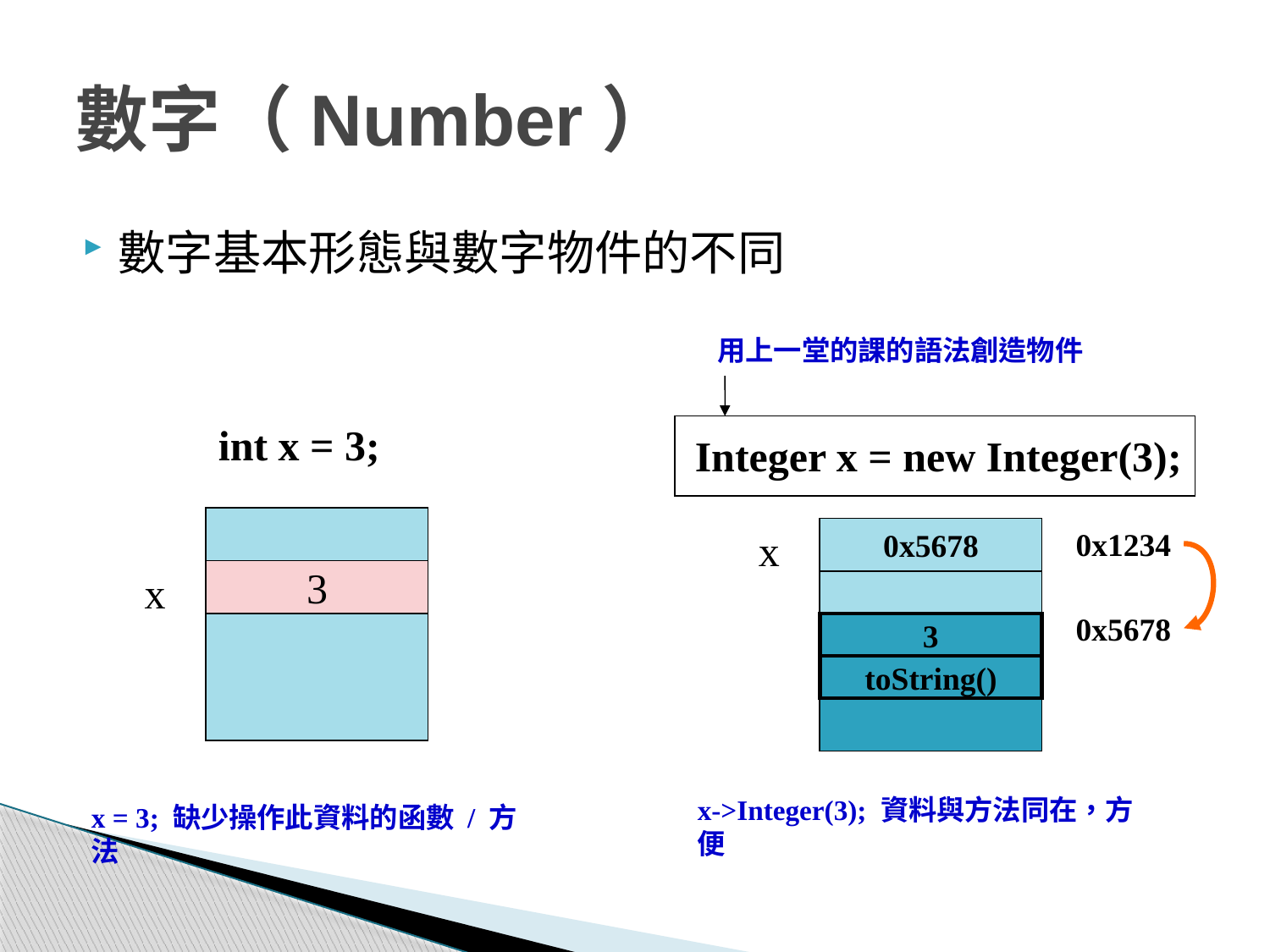

# 數字（Number）
數字基本形態與數字物件的不同
用上一堂的課的語法創造物件

int x = 3;

Integer x = new Integer(3);

x

0x5678
0x1234
x
3
0x5678

3
toString()
x->Integer(3); 資料與方法同在，方便
x = 3; 缺少操作此資料的函數 / 方法